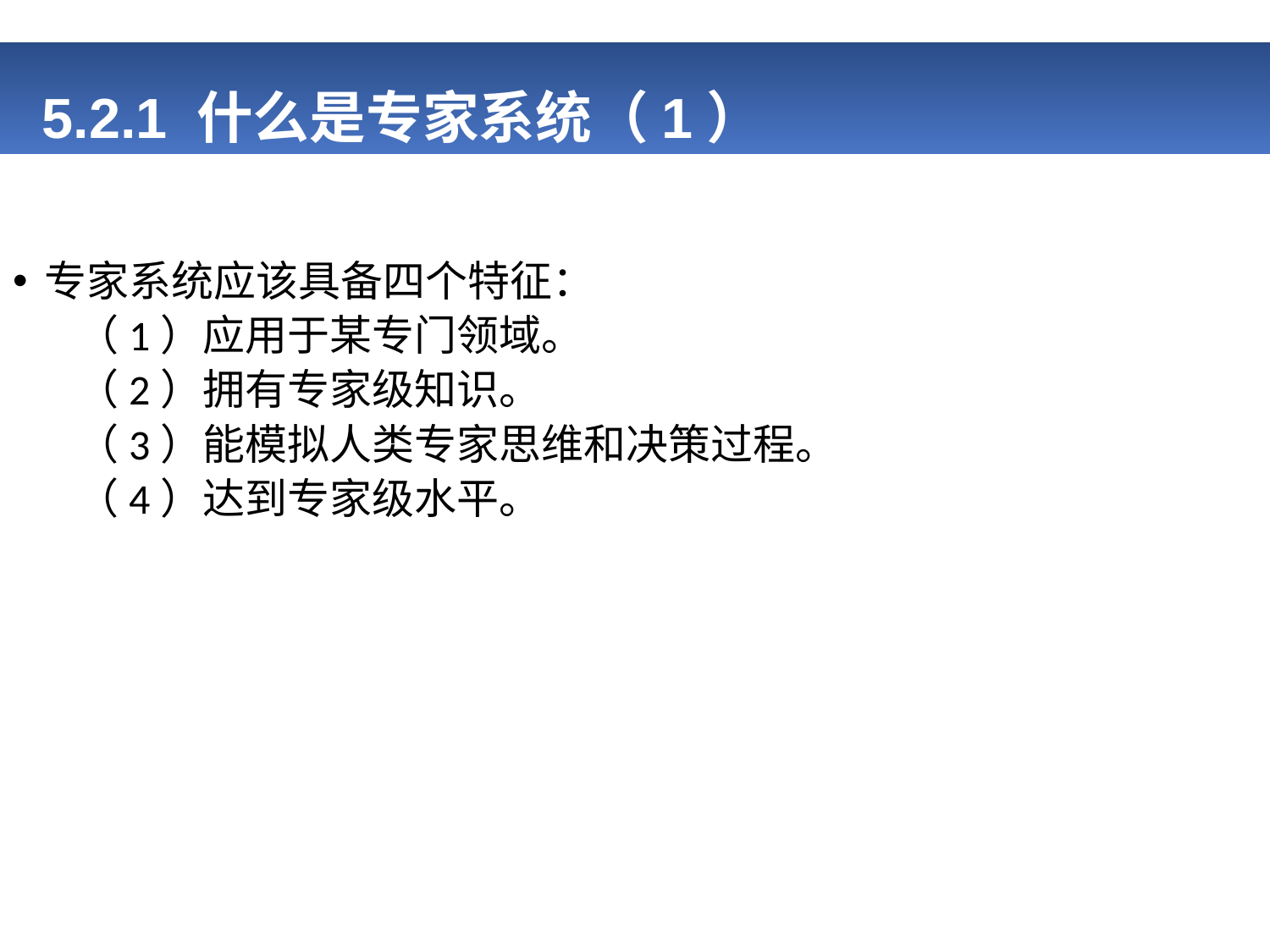

# 5.2.1 什么是专家系统（1）
专家系统应该具备四个特征：
（1）应用于某专门领域。
（2）拥有专家级知识。
（3）能模拟人类专家思维和决策过程。
（4）达到专家级水平。

30